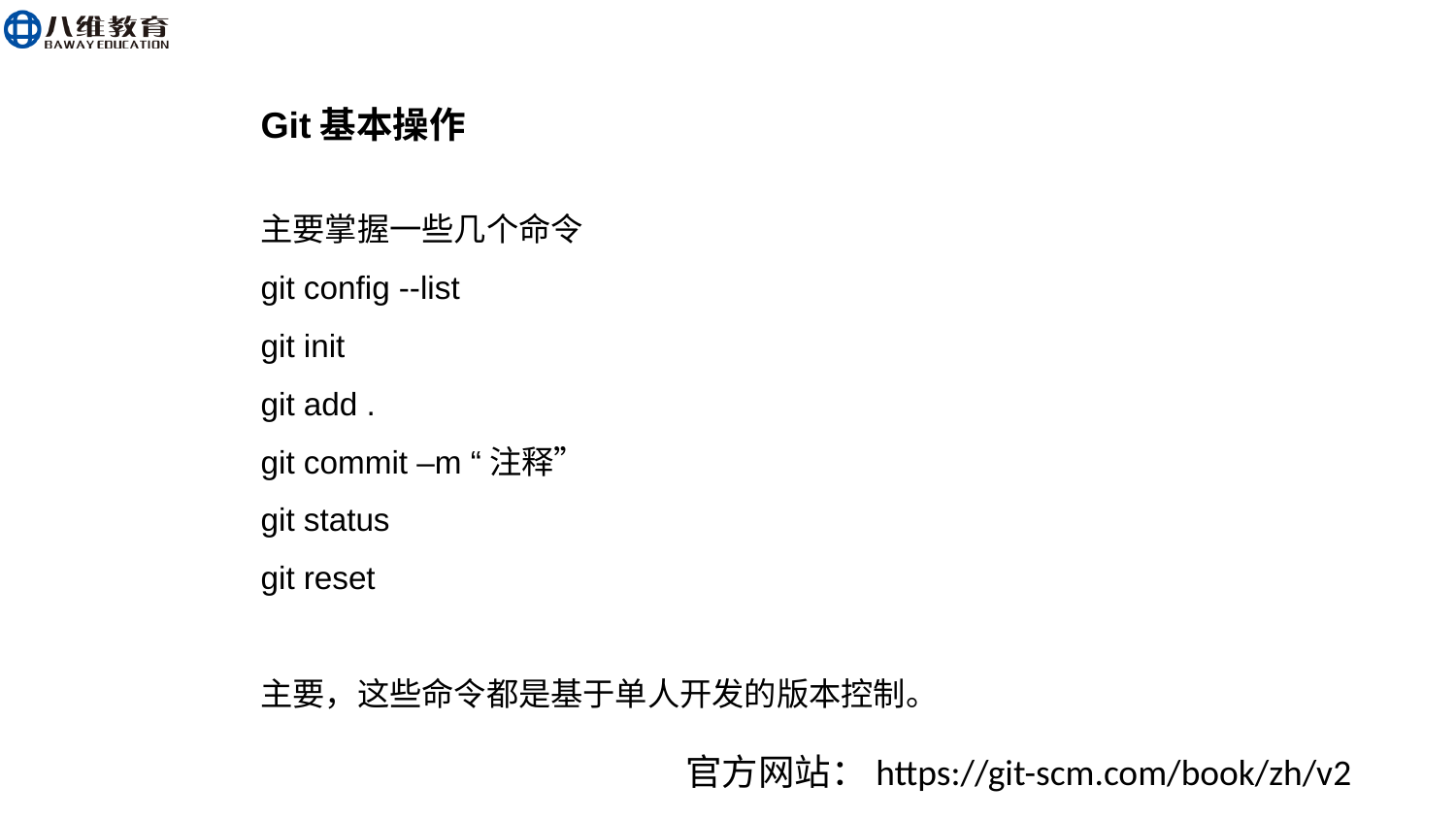

Git基本操作

主要掌握一些几个命令
git config --list
git init
git add .
git commit –m “注释”
git status
git reset

主要，这些命令都是基于单人开发的版本控制。

官方网站：https://git-scm.com/book/zh/v2